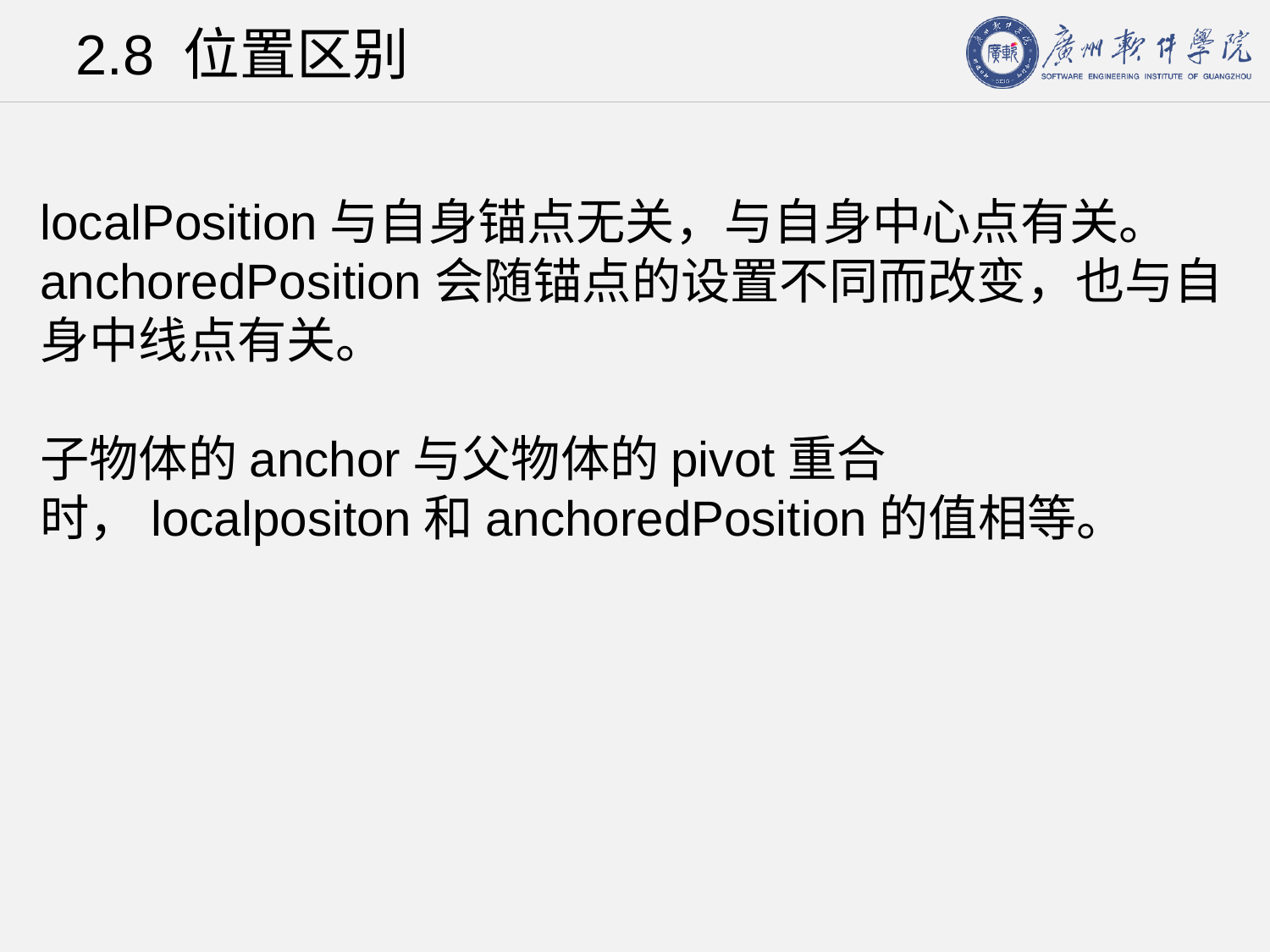

# 2.8 位置区别

localPosition与自身锚点无关，与自身中心点有关。
anchoredPosition会随锚点的设置不同而改变，也与自身中线点有关。

子物体的anchor与父物体的pivot重合时，localpositon和anchoredPosition的值相等。